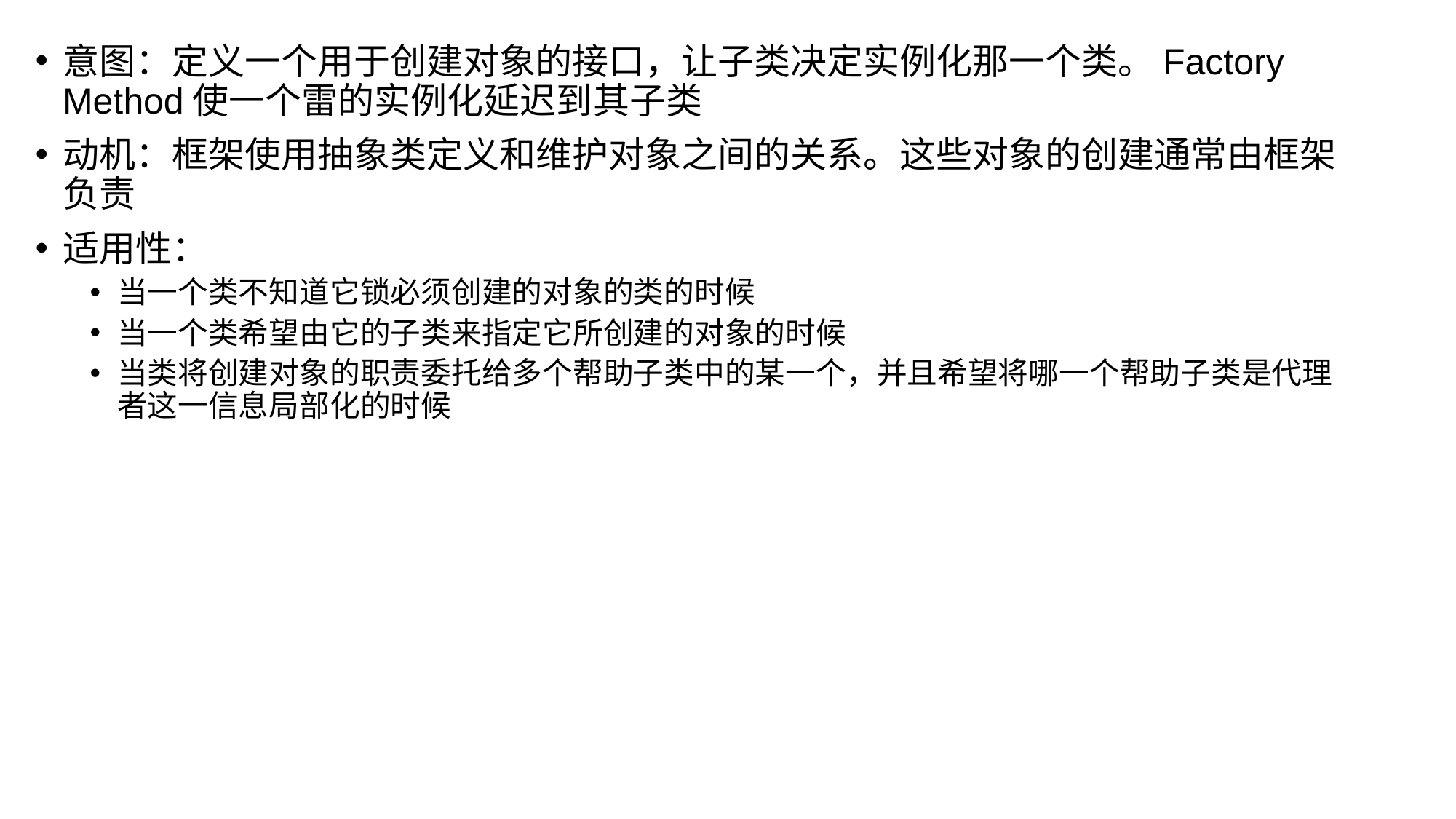

意图：定义一个用于创建对象的接口，让子类决定实例化那一个类。Factory Method使一个雷的实例化延迟到其子类
动机：框架使用抽象类定义和维护对象之间的关系。这些对象的创建通常由框架负责
适用性：
当一个类不知道它锁必须创建的对象的类的时候
当一个类希望由它的子类来指定它所创建的对象的时候
当类将创建对象的职责委托给多个帮助子类中的某一个，并且希望将哪一个帮助子类是代理者这一信息局部化的时候